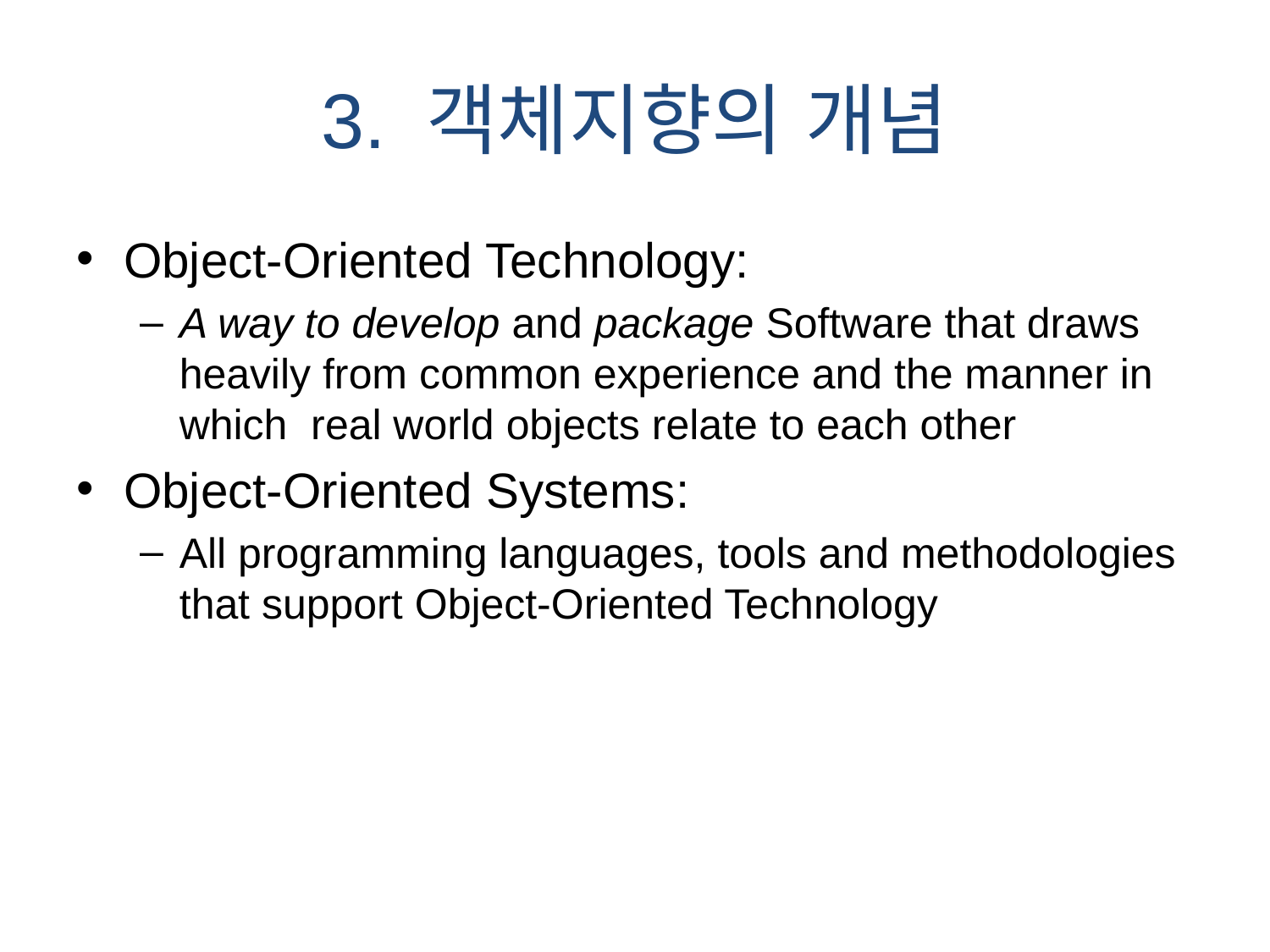

# 3. 객체지향의 개념
Object-Oriented Technology:
A way to develop and package Software that draws heavily from common experience and the manner in which  real world objects relate to each other
Object-Oriented Systems:
All programming languages, tools and methodologies that support Object-Oriented Technology